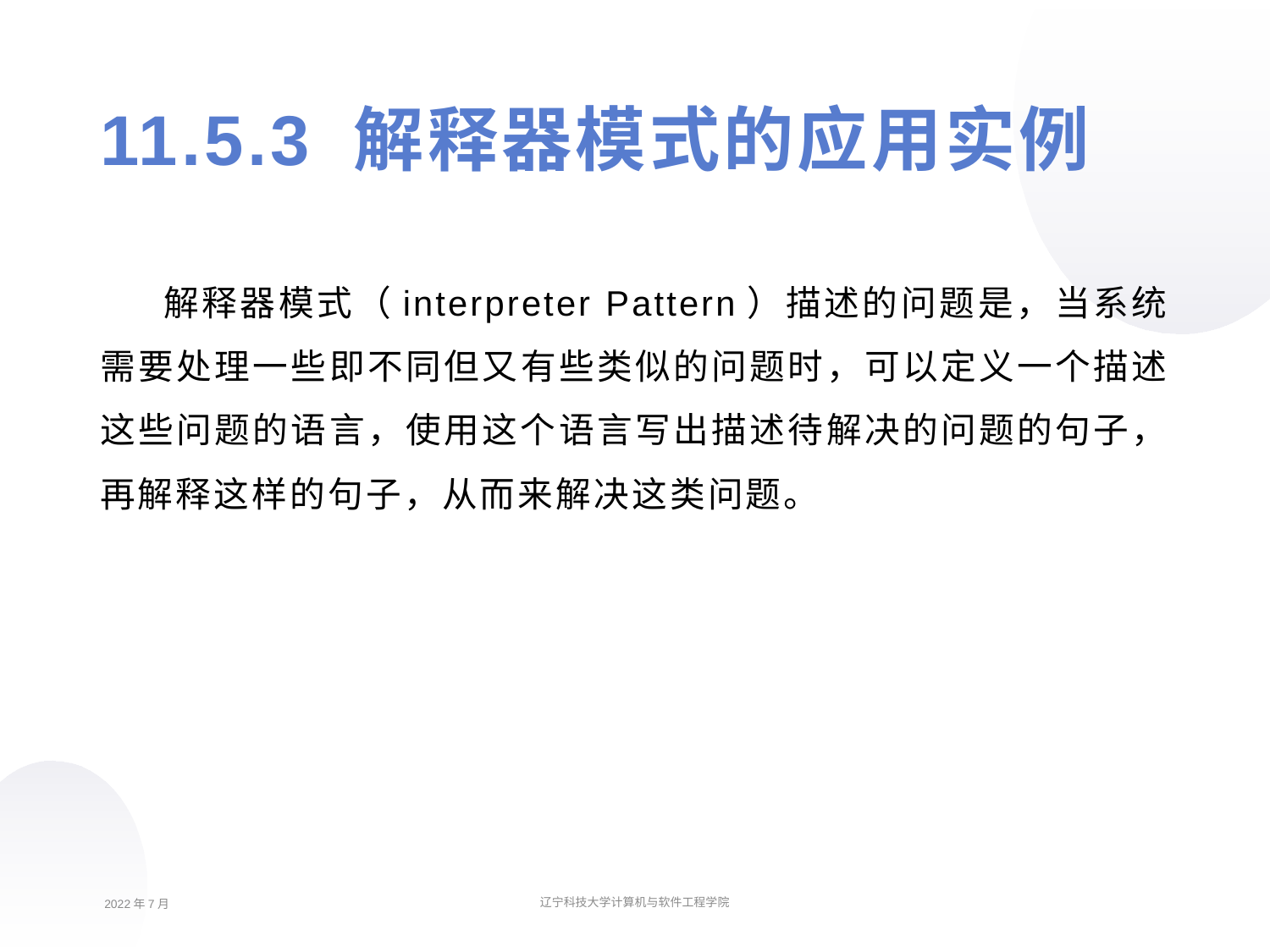

11.5.3 解释器模式的应用实例
解释器模式（interpreter Pattern）描述的问题是，当系统需要处理一些即不同但又有些类似的问题时，可以定义一个描述这些问题的语言，使用这个语言写出描述待解决的问题的句子，再解释这样的句子，从而来解决这类问题。

2022年7月
辽宁科技大学计算机与软件工程学院
152